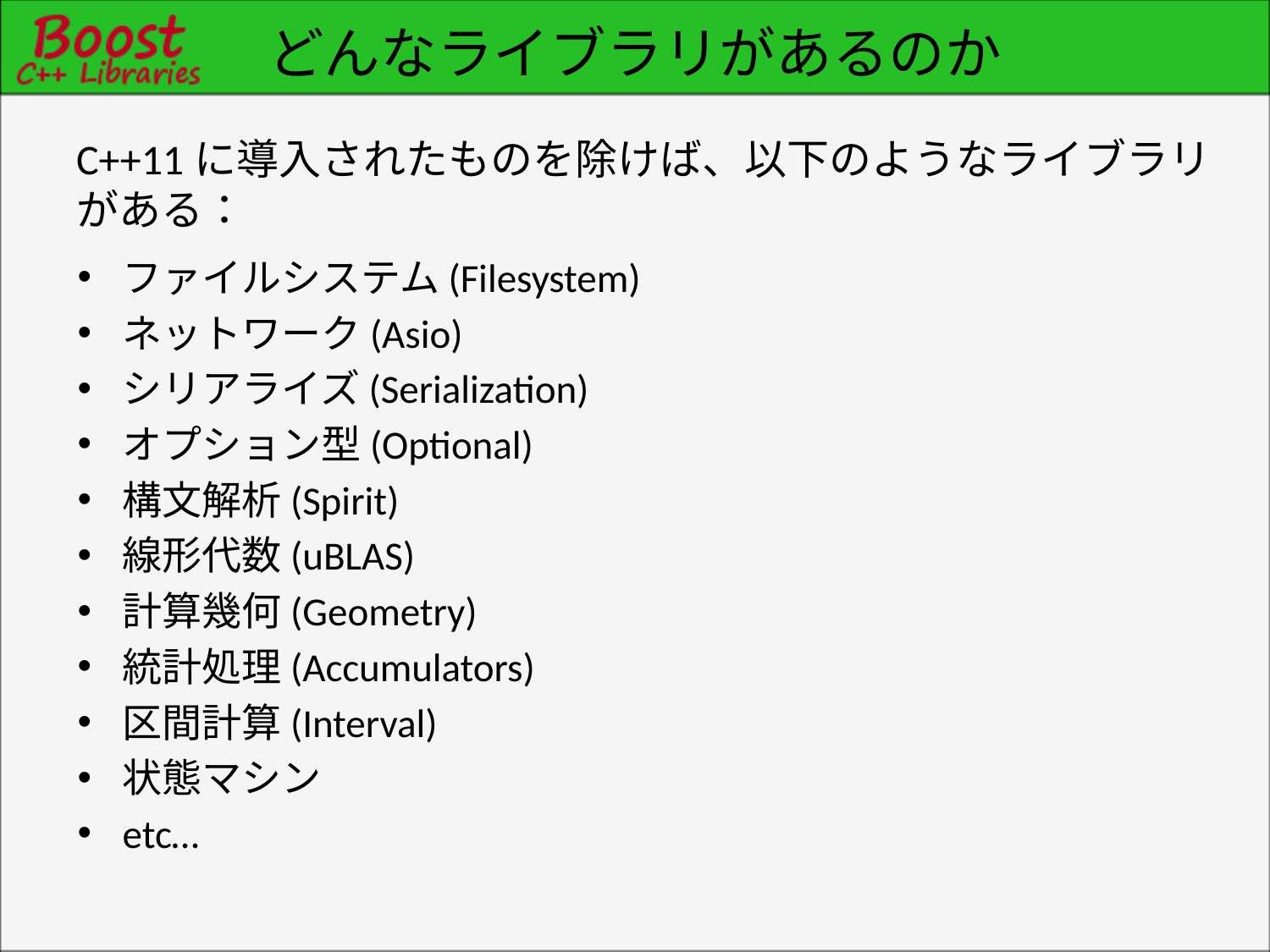

# どんなライブラリがあるのか
C++11に導入されたものを除けば、以下のようなライブラリがある：
ファイルシステム(Filesystem)
ネットワーク(Asio)
シリアライズ(Serialization)
オプション型(Optional)
構文解析(Spirit)
線形代数(uBLAS)
計算幾何(Geometry)
統計処理(Accumulators)
区間計算(Interval)
状態マシン
etc…